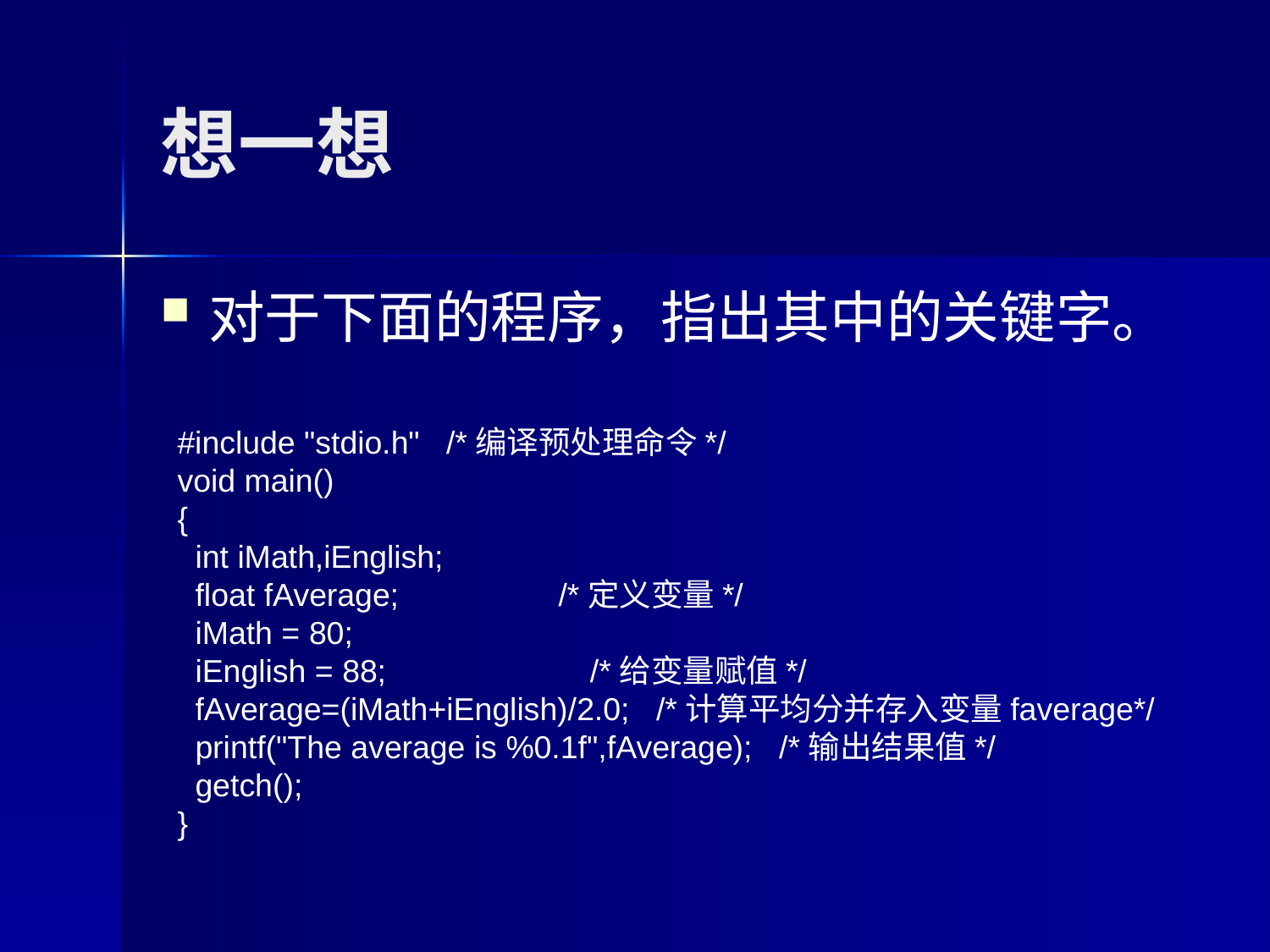

# 想一想
对于下面的程序，指出其中的关键字。
#include "stdio.h"   /*编译预处理命令*/
void main()
{
  int iMath,iEnglish;
  float fAverage;                  /*定义变量*/
  iMath = 80;
  iEnglish = 88;                       /*给变量赋值*/
  fAverage=(iMath+iEnglish)/2.0;   /*计算平均分并存入变量faverage*/
  printf("The average is %0.1f",fAverage);   /*输出结果值*/
  getch();
}